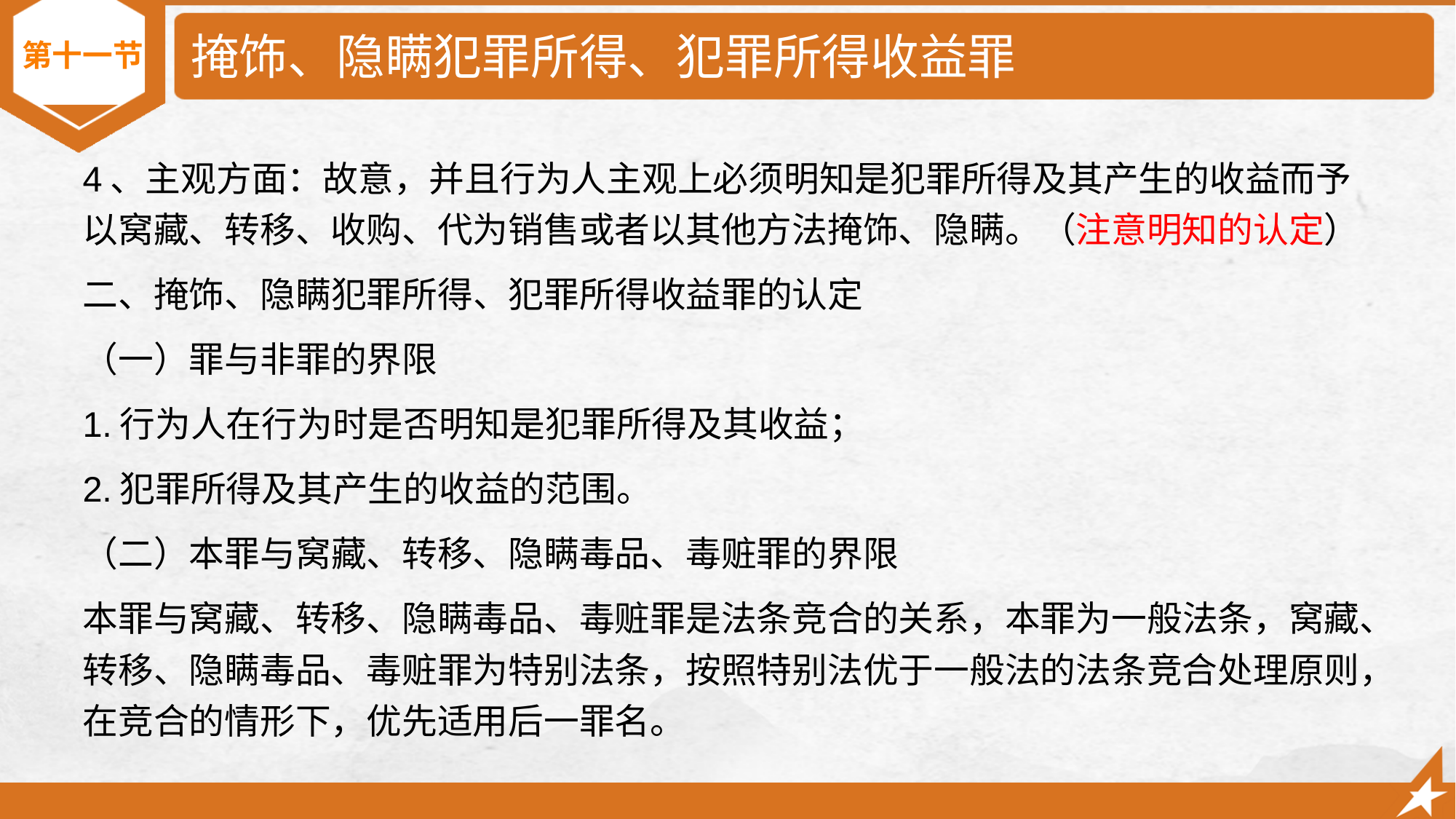

# 掩饰、隐瞒犯罪所得、犯罪所得收益罪
第十一节
4、主观方面：故意，并且行为人主观上必须明知是犯罪所得及其产生的收益而予以窝藏、转移、收购、代为销售或者以其他方法掩饰、隐瞒。（注意明知的认定）
二、掩饰、隐瞒犯罪所得、犯罪所得收益罪的认定
（一）罪与非罪的界限
1.行为人在行为时是否明知是犯罪所得及其收益；
2.犯罪所得及其产生的收益的范围。
（二）本罪与窝藏、转移、隐瞒毒品、毒赃罪的界限
本罪与窝藏、转移、隐瞒毒品、毒赃罪是法条竞合的关系，本罪为一般法条，窝藏、转移、隐瞒毒品、毒赃罪为特别法条，按照特别法优于一般法的法条竞合处理原则，在竞合的情形下，优先适用后一罪名。